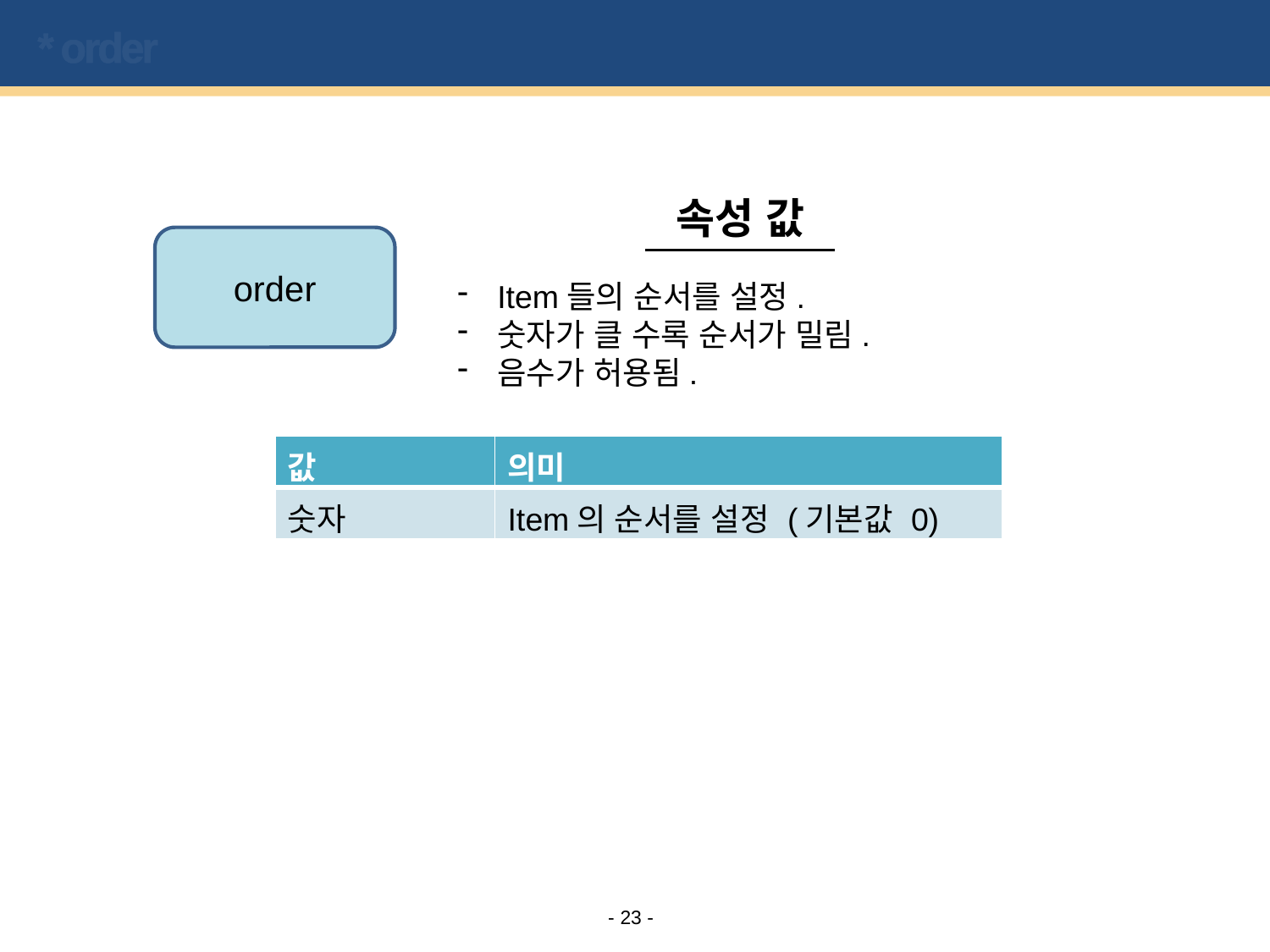

# * order
속성 값
order
Item들의 순서를 설정.
숫자가 클 수록 순서가 밀림.
음수가 허용됨.
| 값 | 의미 |
| --- | --- |
| 숫자 | Item의 순서를 설정 (기본값 0) |